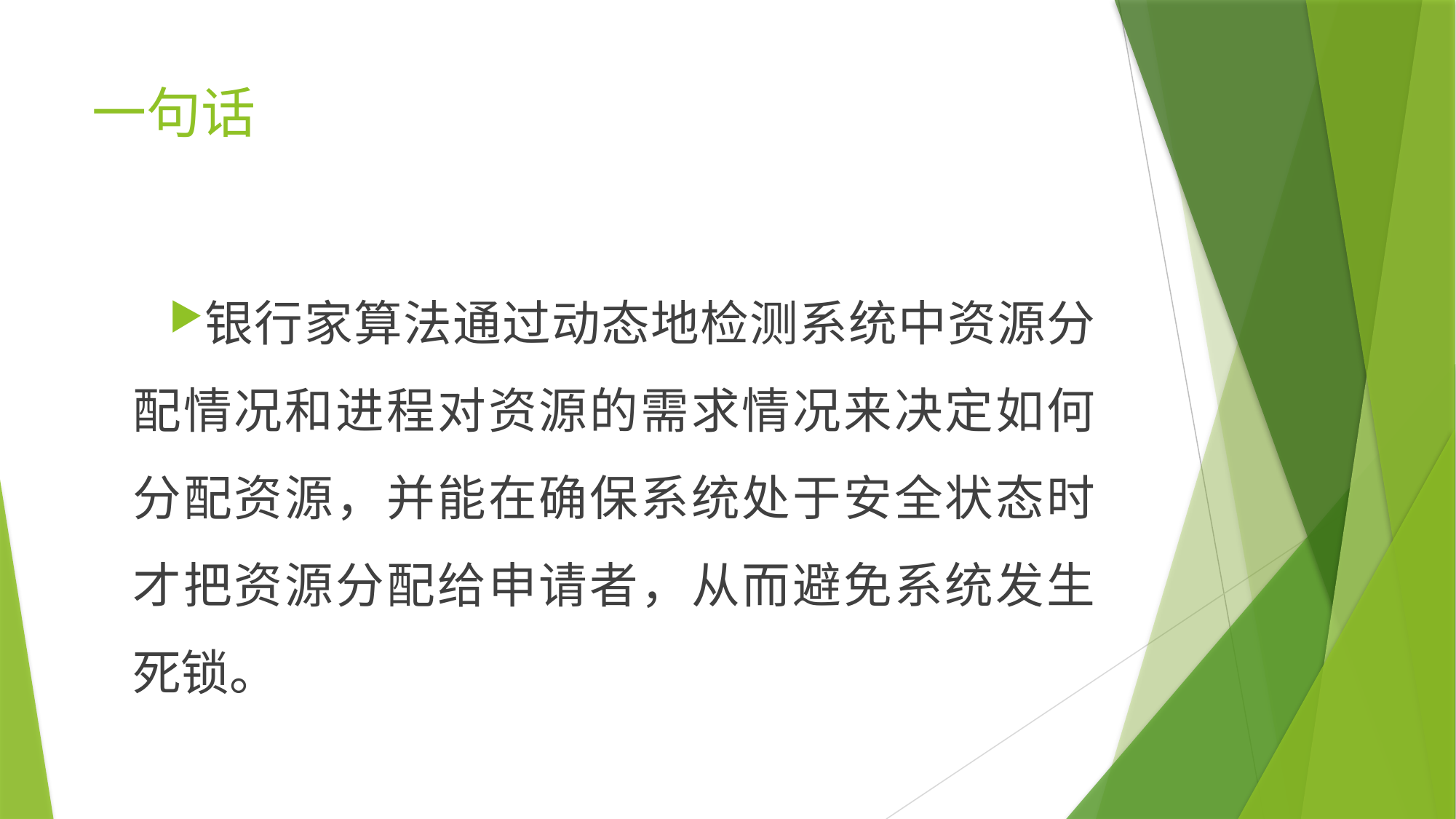

# 一句话
银行家算法通过动态地检测系统中资源分配情况和进程对资源的需求情况来决定如何分配资源，并能在确保系统处于安全状态时才把资源分配给申请者，从而避免系统发生死锁。